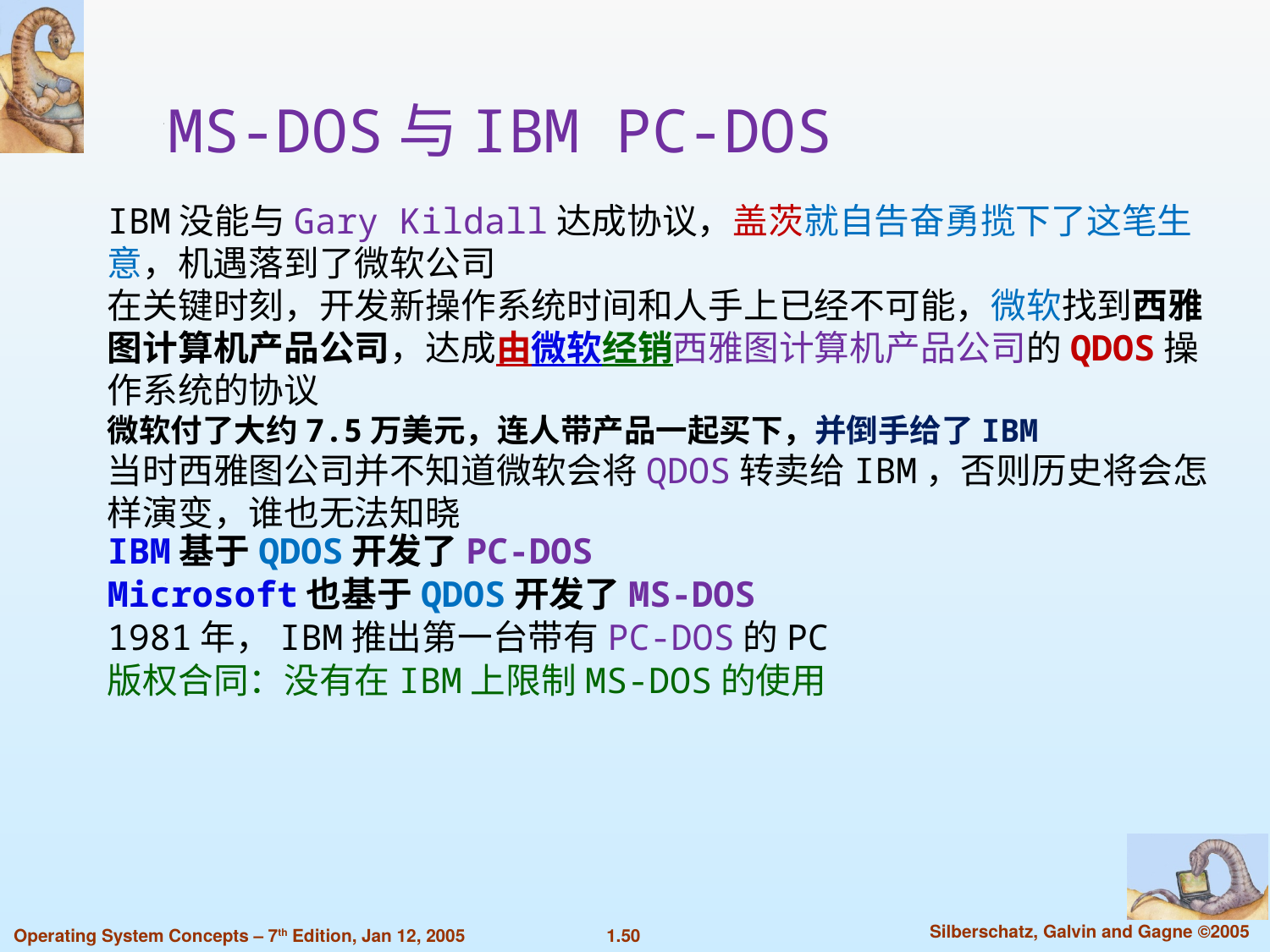

MS-DOS与IBM PC-DOS
IBM没能与Gary Kildall达成协议，盖茨就自告奋勇揽下了这笔生意，机遇落到了微软公司
在关键时刻，开发新操作系统时间和人手上已经不可能，微软找到西雅图计算机产品公司，达成由微软经销西雅图计算机产品公司的QDOS操作系统的协议
微软付了大约7.5万美元，连人带产品一起买下，并倒手给了IBM
当时西雅图公司并不知道微软会将QDOS转卖给IBM，否则历史将会怎样演变，谁也无法知晓
IBM基于QDOS开发了PC-DOS
Microsoft也基于QDOS开发了MS-DOS
1981年，IBM推出第一台带有PC-DOS的PC
版权合同：没有在IBM上限制MS-DOS的使用